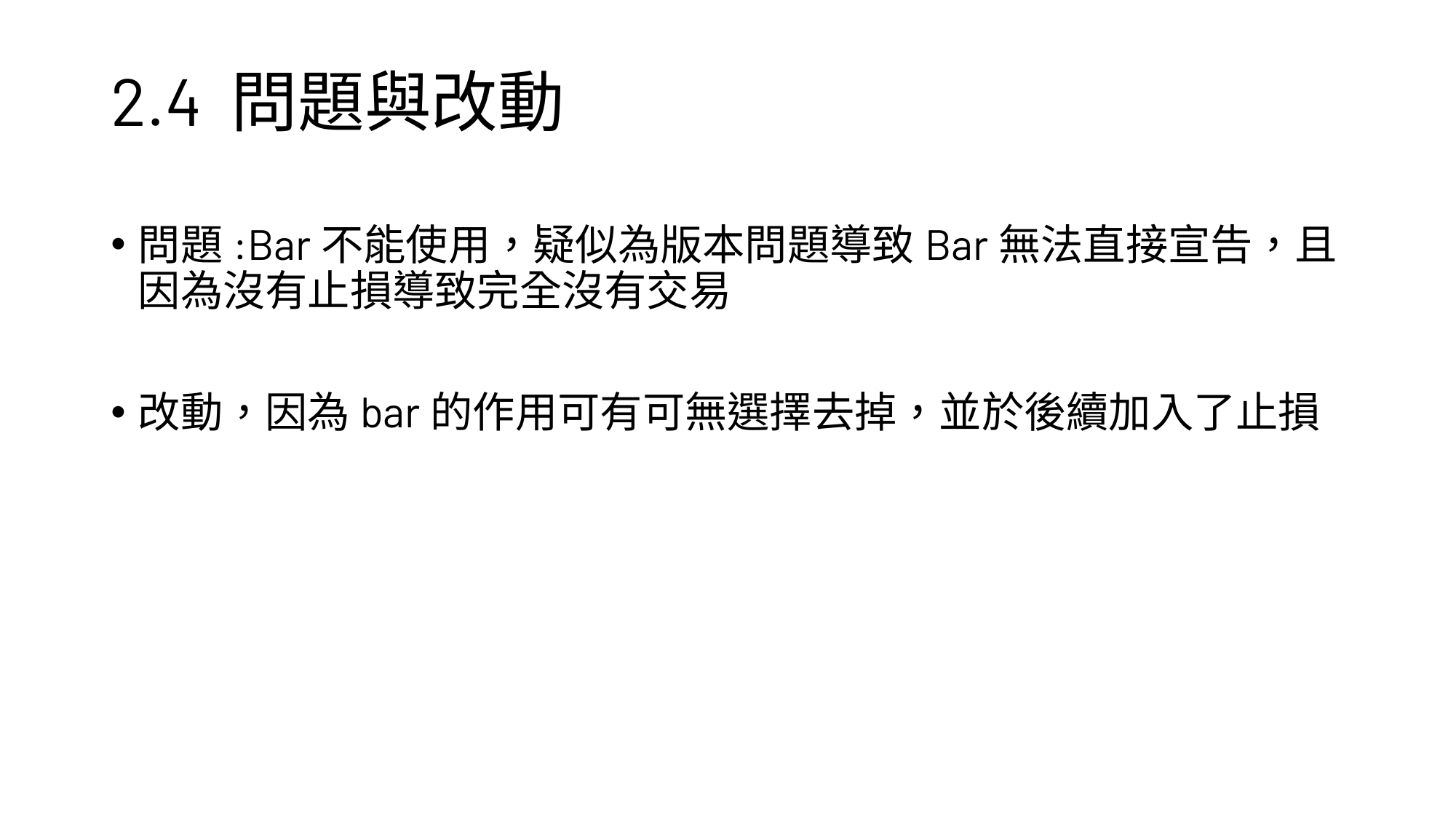

# 2.4 問題與改動
問題:Bar不能使用，疑似為版本問題導致Bar無法直接宣告，且因為沒有止損導致完全沒有交易

改動，因為bar的作用可有可無選擇去掉，並於後續加入了止損